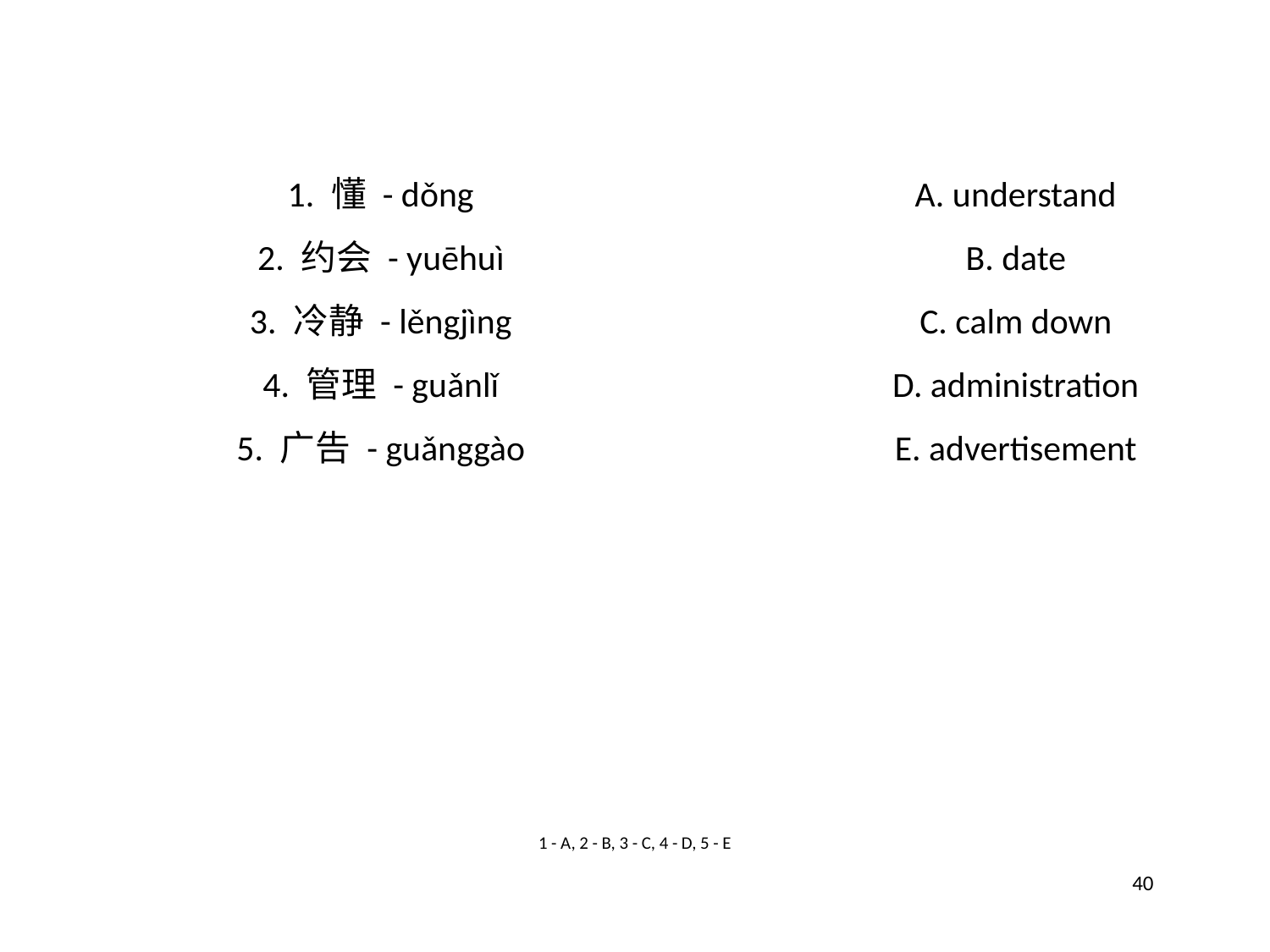

1. 懂 - dǒng

A. understand

2. 约会 - yuēhuì

B. date

3. 冷静 - lěngjìng

C. calm down

4. 管理 - guǎnlǐ

D. administration

5. 广告 - guǎnggào

E. advertisement
1 - A, 2 - B, 3 - C, 4 - D, 5 - E

40